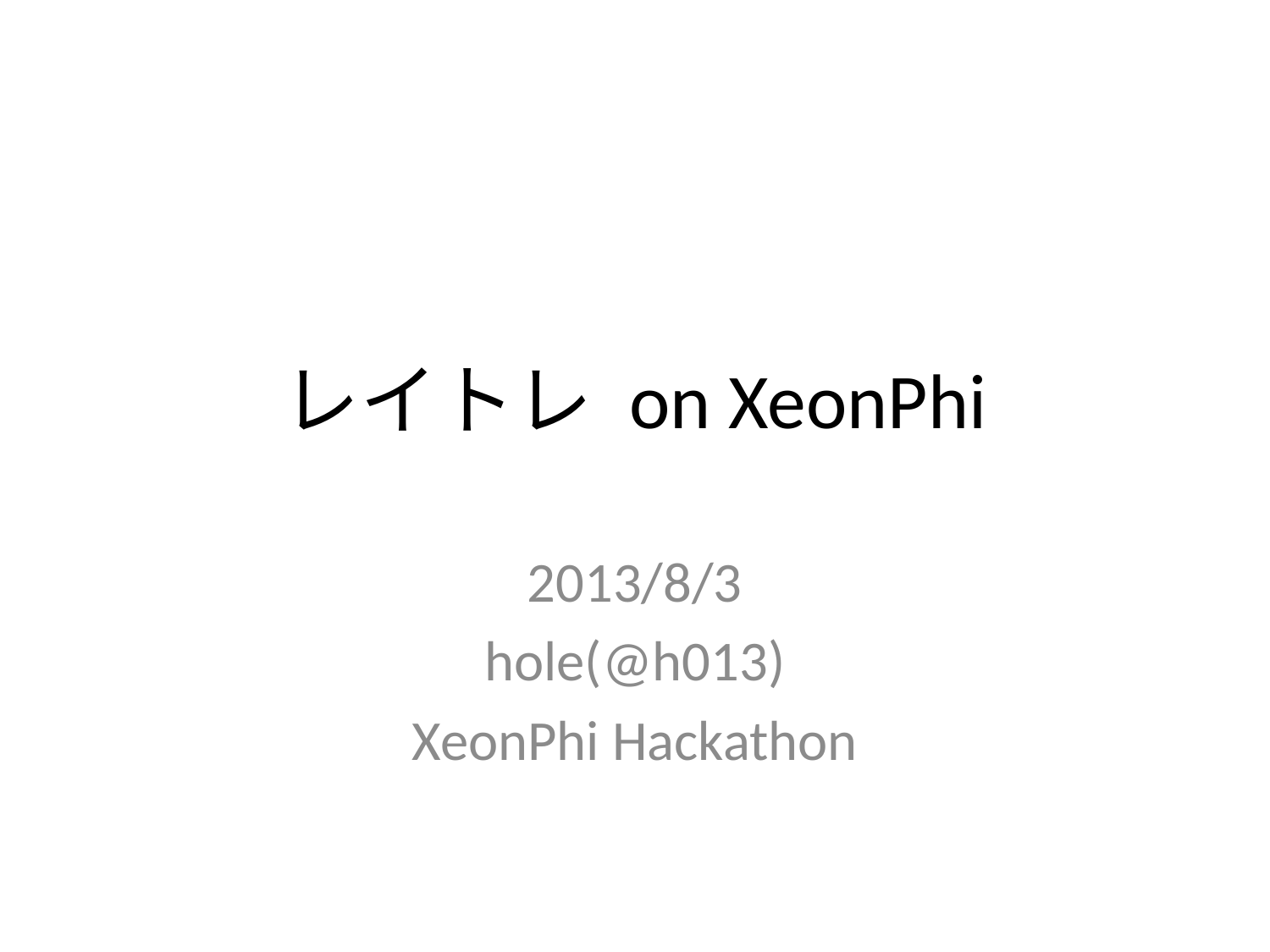

# レイトレ on XeonPhi
2013/8/3
hole(@h013)
XeonPhi Hackathon